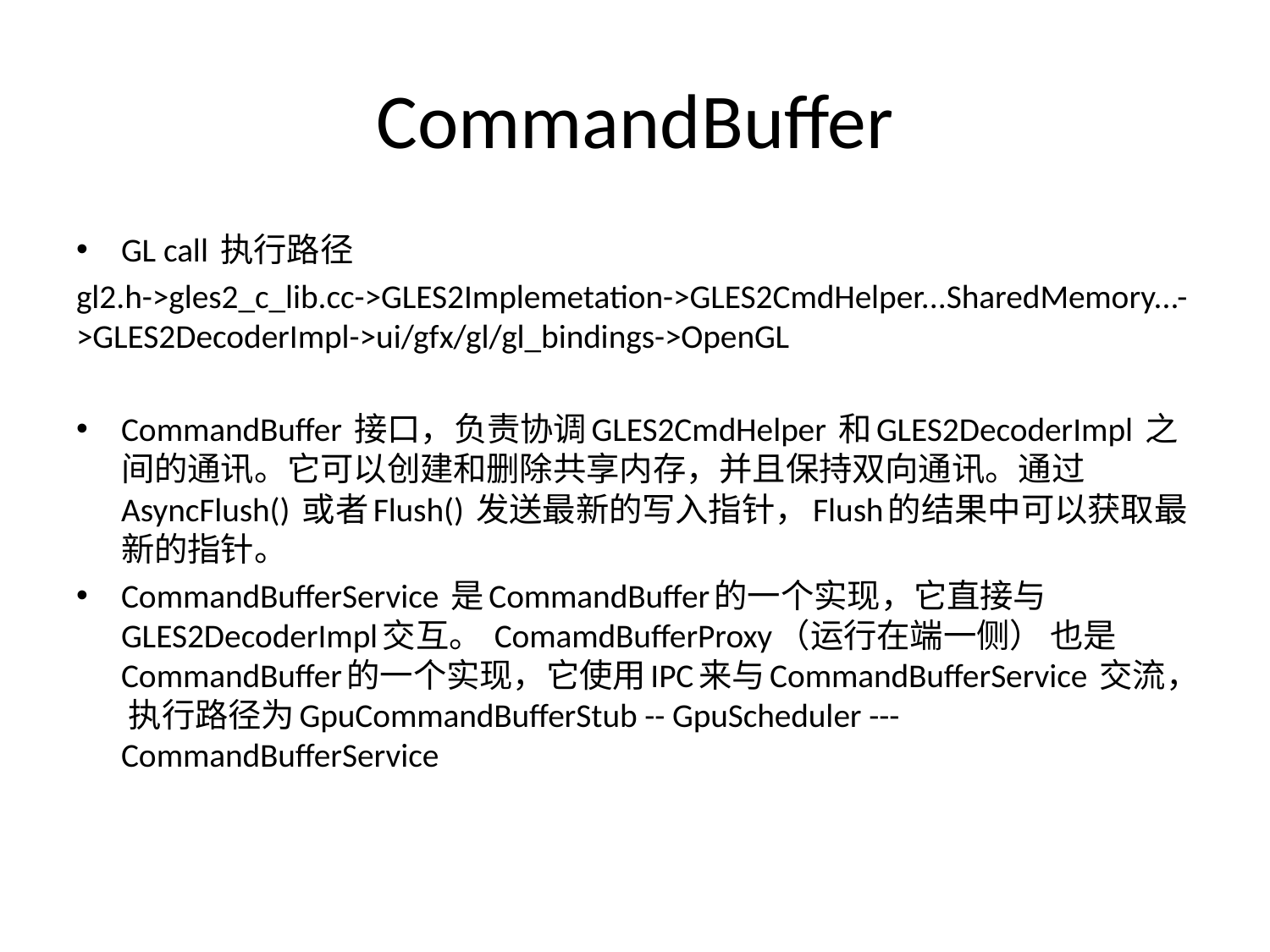

# CommandBuffer
GL call 执行路径
gl2.h->gles2_c_lib.cc->GLES2Implemetation->GLES2CmdHelper...SharedMemory...->GLES2DecoderImpl->ui/gfx/gl/gl_bindings->OpenGL

CommandBuffer 接口，负责协调GLES2CmdHelper 和GLES2DecoderImpl 之间的通讯。它可以创建和删除共享内存，并且保持双向通讯。通过AsyncFlush() 或者Flush() 发送最新的写入指针，Flush的结果中可以获取最新的指针。
CommandBufferService 是CommandBuffer的一个实现，它直接与GLES2DecoderImpl交互。 ComamdBufferProxy（运行在端一侧） 也是CommandBuffer的一个实现，它使用IPC来与CommandBufferService 交流， 执行路径为GpuCommandBufferStub -- GpuScheduler --- CommandBufferService